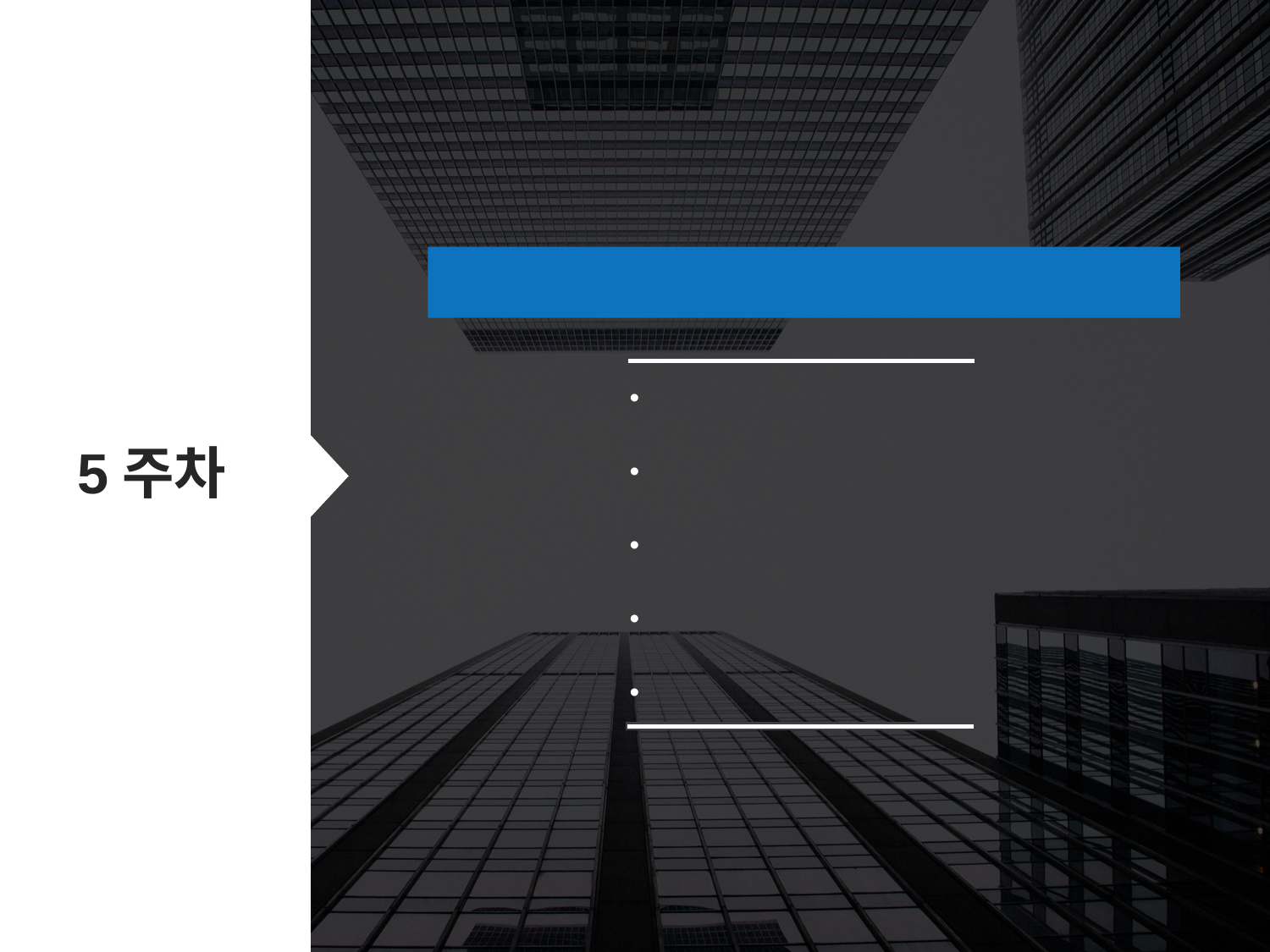

5주차 : 설계 및 서버 구축
# 5주차

페이지 리스트

화면 설계

화면 별 프로세스 설계

DB 설계

서버 구축